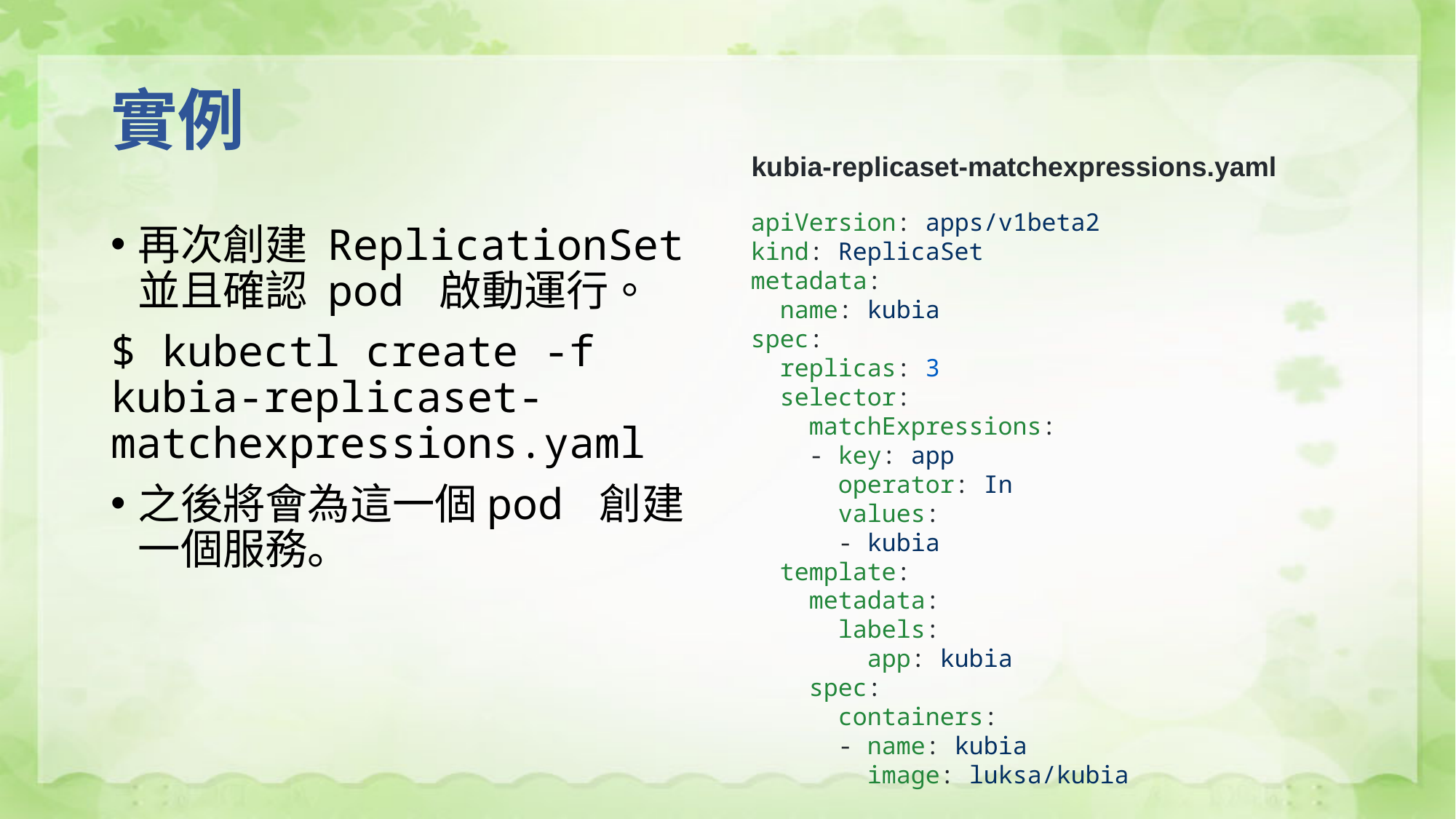

# 實例
kubia-replicaset-matchexpressions.yaml
apiVersion: apps/v1beta2
kind: ReplicaSet
metadata:
  name: kubia
spec:
  replicas: 3
  selector:
    matchExpressions:
    - key: app
      operator: In
      values:
      - kubia
  template:
    metadata:
      labels:
        app: kubia
    spec:
      containers:
      - name: kubia
        image: luksa/kubia
再次創建 ReplicationSet 並且確認 pod 啟動運行。
$ kubectl create -f kubia-replicaset-matchexpressions.yaml
之後將會為這一個pod 創建一個服務。